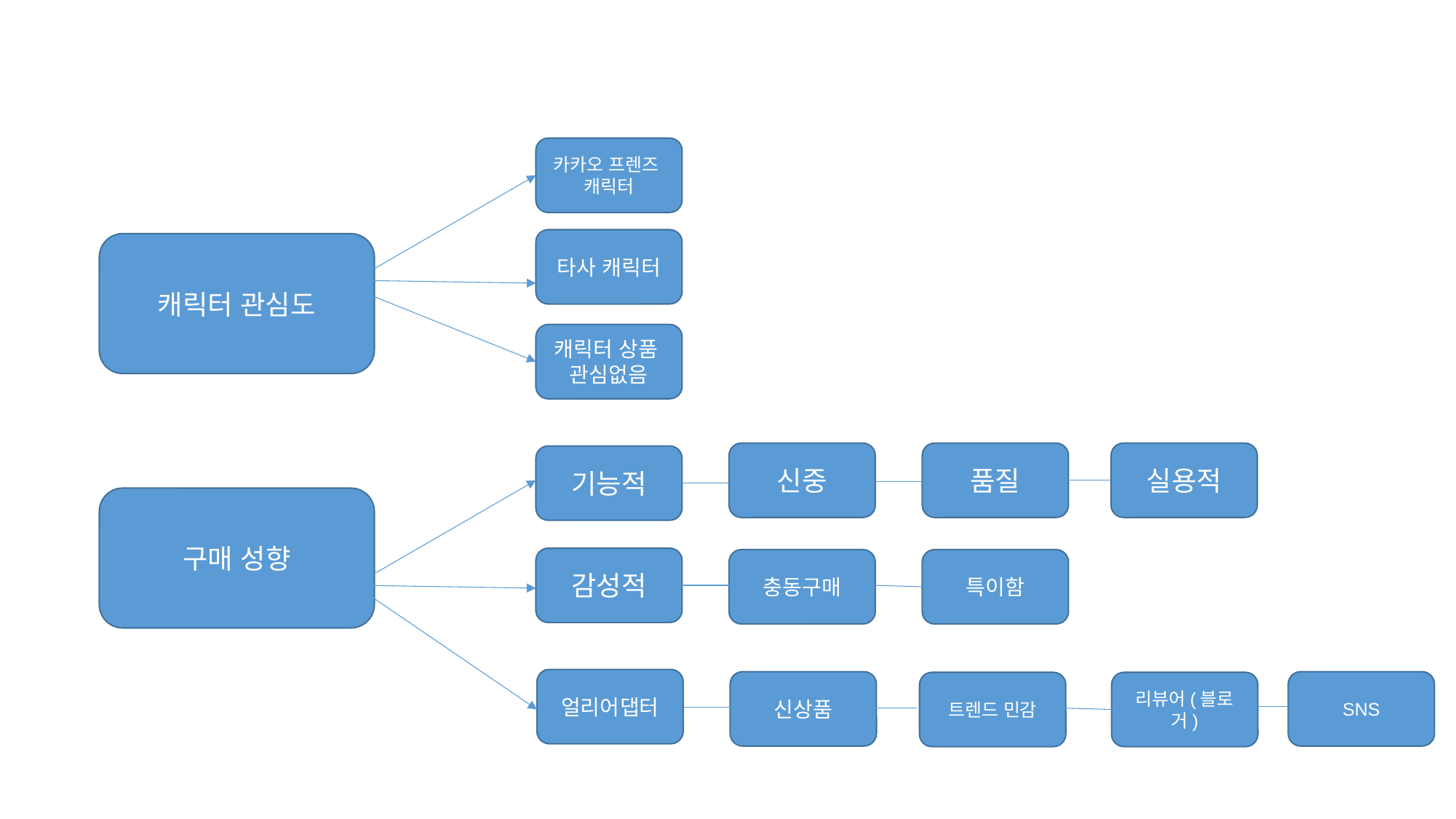

카카오 프렌즈
캐릭터
타사 캐릭터
캐릭터 관심도
캐릭터 상품
관심없음
신중
품질
실용적
기능적
구매 성향
감성적
충동구매
특이함
얼리어댑터
신상품
SNS
트렌드 민감
리뷰어(블로거)